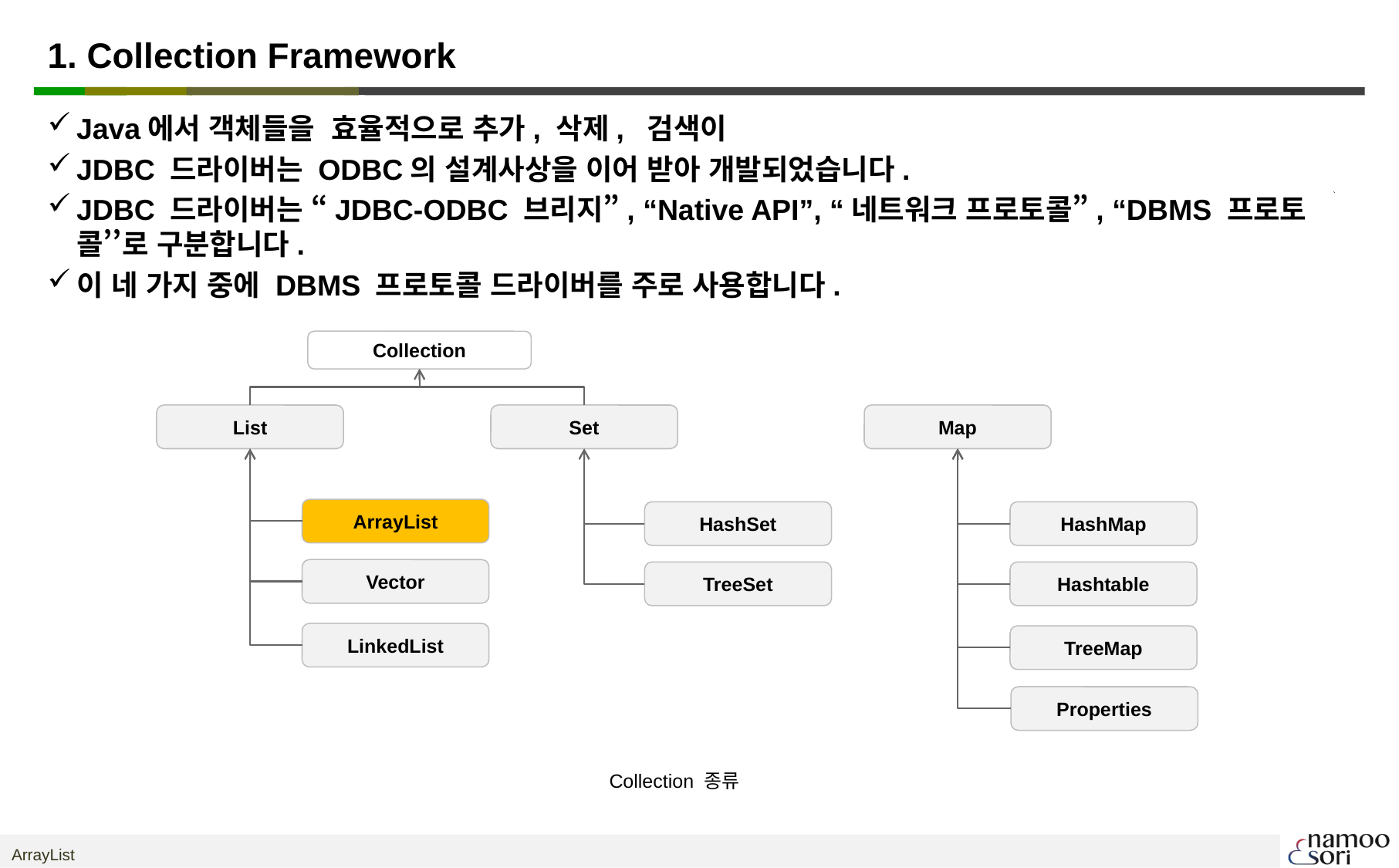

# 1. Collection Framework
Java에서 객체들을  효율적으로 추가, 삭제,  검색이
JDBC 드라이버는 ODBC의 설계사상을 이어 받아 개발되었습니다.
JDBC 드라이버는 “JDBC-ODBC 브리지”, “Native API”, “네트워크 프로토콜”, “DBMS 프로토콜’’로 구분합니다.
이 네 가지 중에 DBMS 프로토콜 드라이버를 주로 사용합니다.
Collection
Set
Map
List
ArrayList
HashMap
HashSet
Vector
Hashtable
TreeSet
LinkedList
TreeMap
Properties
Collection 종류